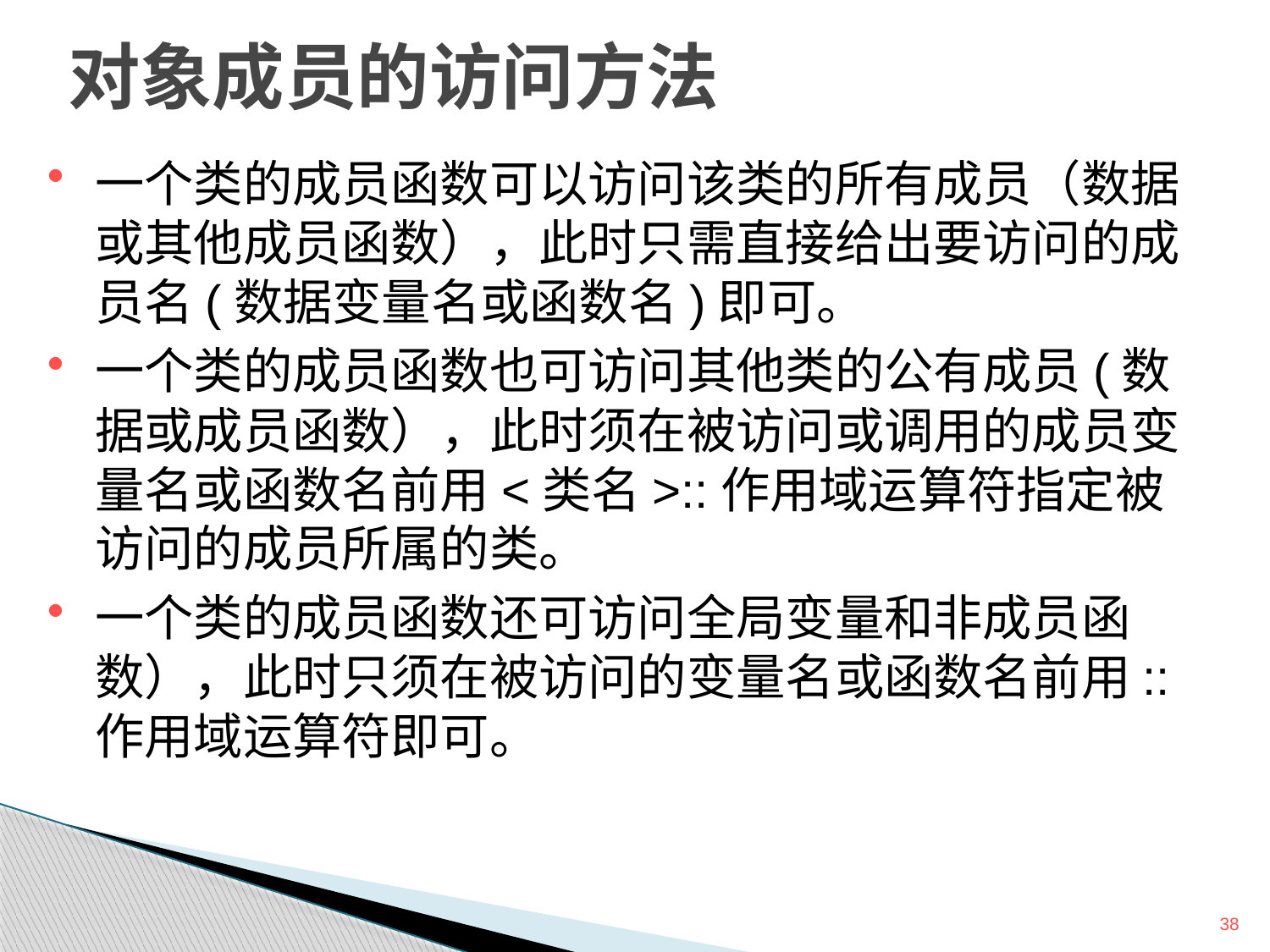

# 对象成员的访问方法
一个类的成员函数可以访问该类的所有成员（数据或其他成员函数），此时只需直接给出要访问的成员名(数据变量名或函数名)即可。
一个类的成员函数也可访问其他类的公有成员(数据或成员函数），此时须在被访问或调用的成员变量名或函数名前用<类名>::作用域运算符指定被访问的成员所属的类。
一个类的成员函数还可访问全局变量和非成员函数），此时只须在被访问的变量名或函数名前用::作用域运算符即可。
38